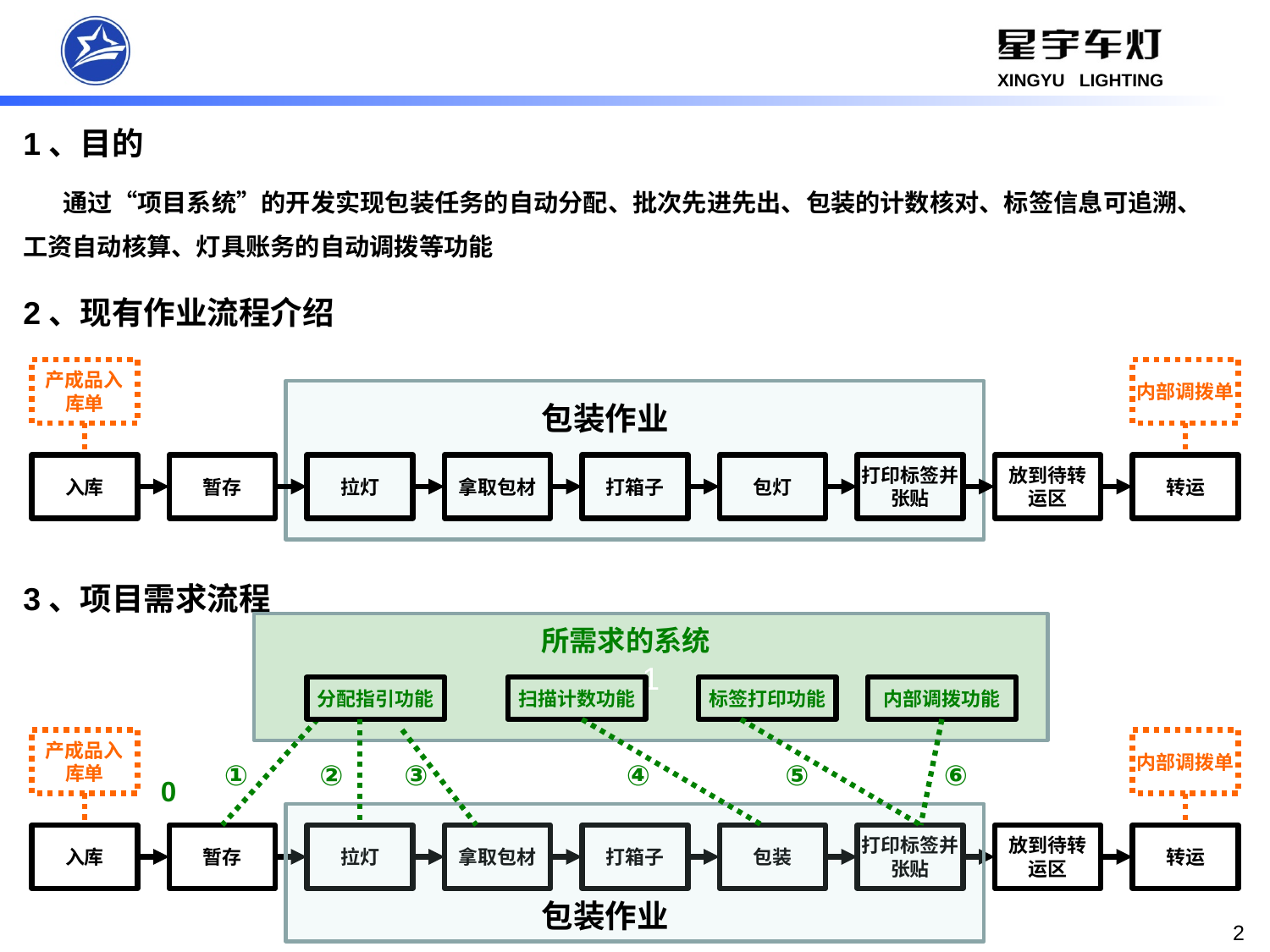

1、目的
      通过“项目系统”的开发实现包装任务的自动分配、批次先进先出、包装的计数核对、标签信息可追溯、工资自动核算、灯具账务的自动调拨等功能
2、现有作业流程介绍
产成品入
库单
内部调拨单

包装作业
入库
暂存
拉灯
拿取包材
打箱子
包灯
打印标签并张贴
放到待转
运区
转运
3、项目需求流程
所需求的系统
1
分配指引功能
扫描计数功能
标签打印功能
内部调拨功能
产成品入
库单
内部调拨单
①
②
③
④
⑤
⑥
0

入库
暂存
拉灯
拿取包材
打箱子
包装
打印标签并张贴
放到待转
运区
转运
包装作业